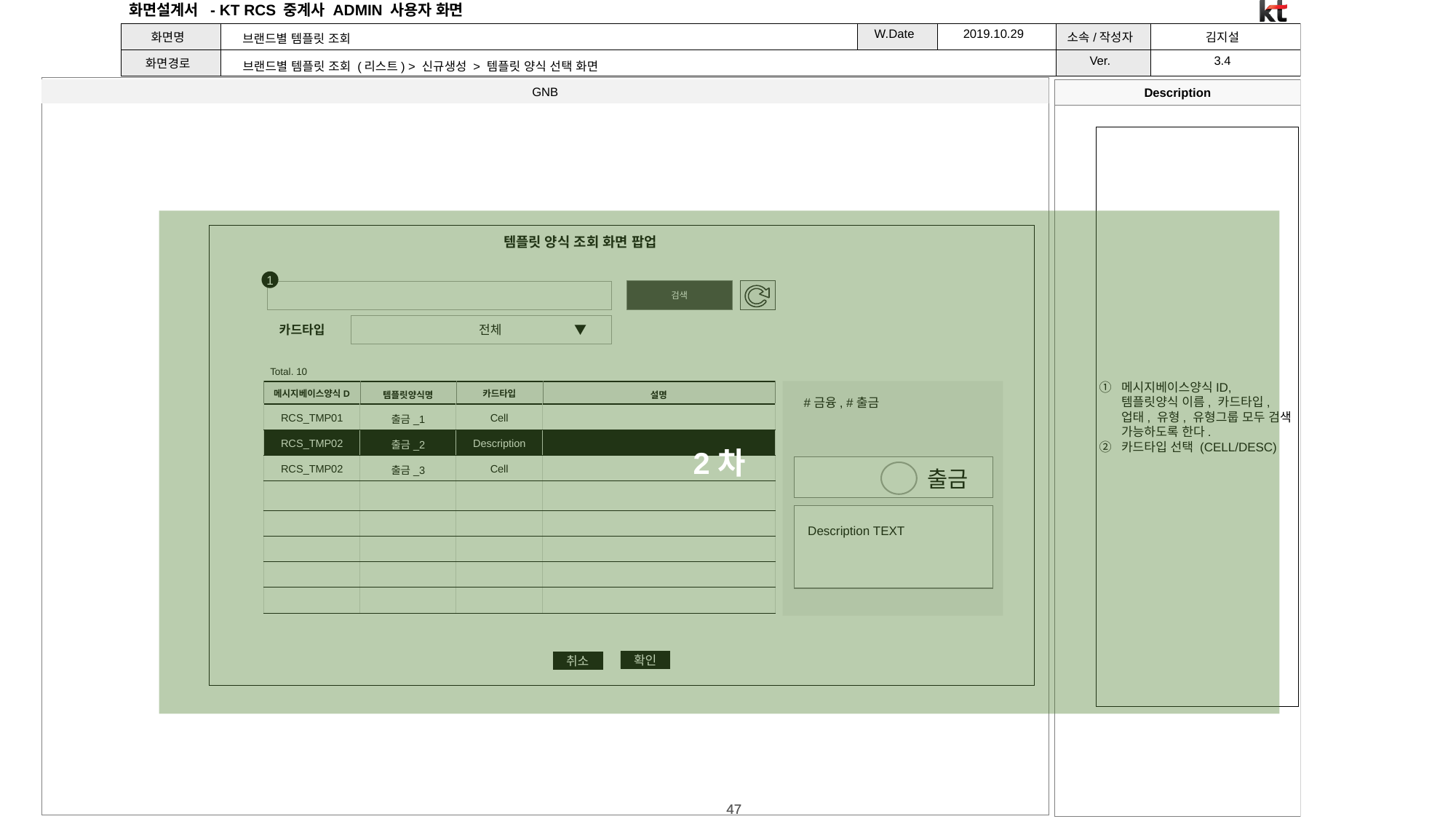

브랜드별 템플릿 조회
브랜드별 템플릿 조회 (리스트) > 신규생성 > 템플릿 양식 선택 화면
메시지베이스양식ID, 템플릿양식 이름, 카드타입, 업태, 유형, 유형그룹 모두 검색 가능하도록 한다.
카드타입 선택 (CELL/DESC)
2차

템플릿 양식 조회 화면 팝업
1
검색

카드타입
전체                     ▼
Total. 10

| 메시지베이스양식D | 템플릿양식명 | 카드타입 | 설명 |
| --- | --- | --- | --- |
| RCS\_TMP01 | 출금\_1 | Cell |  |
| RCS\_TMP02 | 출금\_2 | Description |  |
| RCS\_TMP02 | 출금\_3 | Cell |  |
|  |  |  |  |
|  |  |  |  |
|  |  |  |  |
|  |  |  |  |
|  |  |  |  |
#금융, #출금

출금

Description TEXT
확인
취소